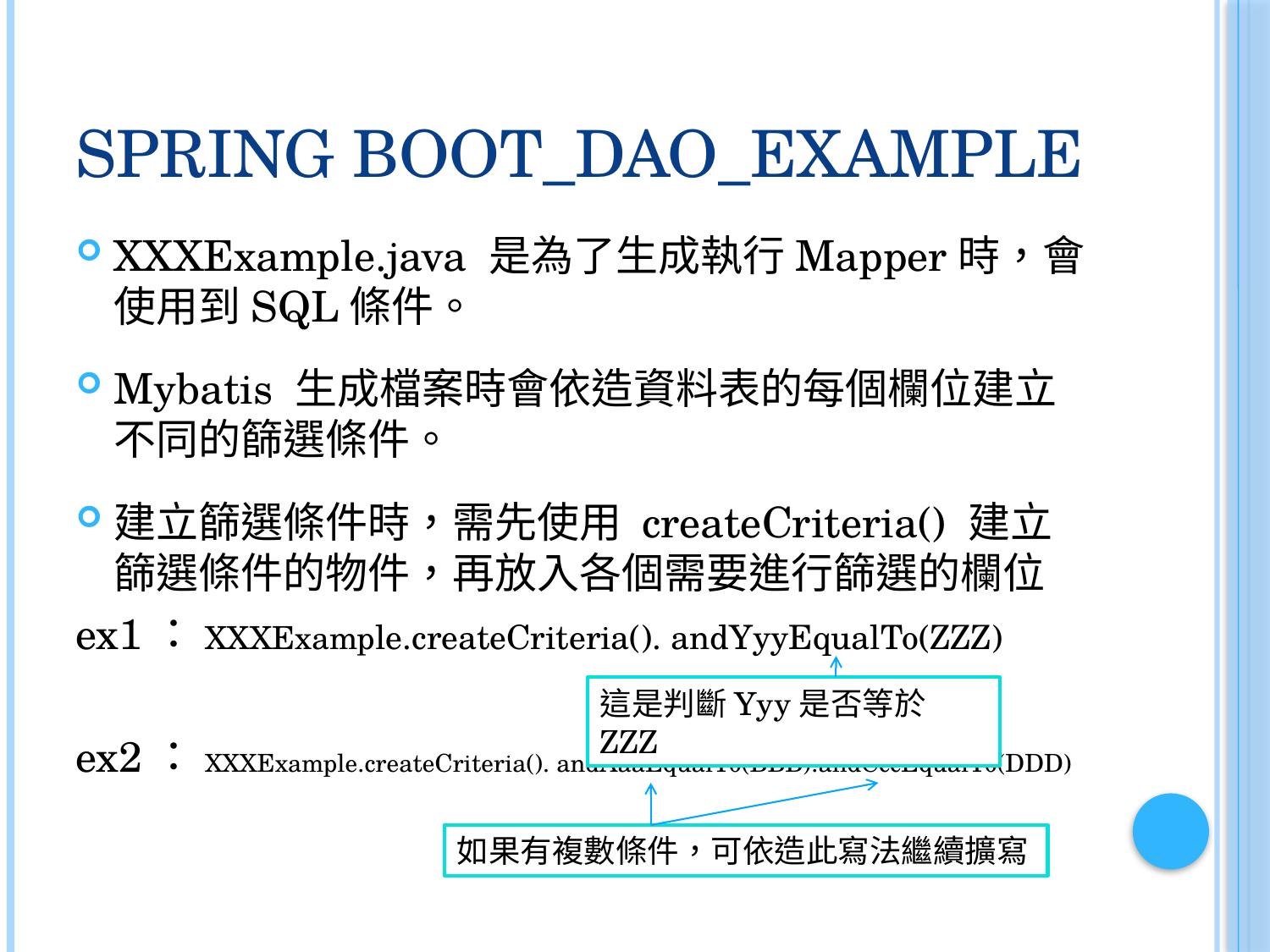

# Spring Boot_DAO_Example
XXXExample.java 是為了生成執行Mapper時，會使用到SQL條件。

Mybatis 生成檔案時會依造資料表的每個欄位建立不同的篩選條件。

建立篩選條件時，需先使用 createCriteria() 建立篩選條件的物件，再放入各個需要進行篩選的欄位
ex1：XXXExample.createCriteria(). andYyyEqualTo(ZZZ)

ex2：XXXExample.createCriteria(). andAaaEqualTo(BBB).andCccEqualTo(DDD)

這是判斷Yyy是否等於ZZZ
如果有複數條件，可依造此寫法繼續擴寫